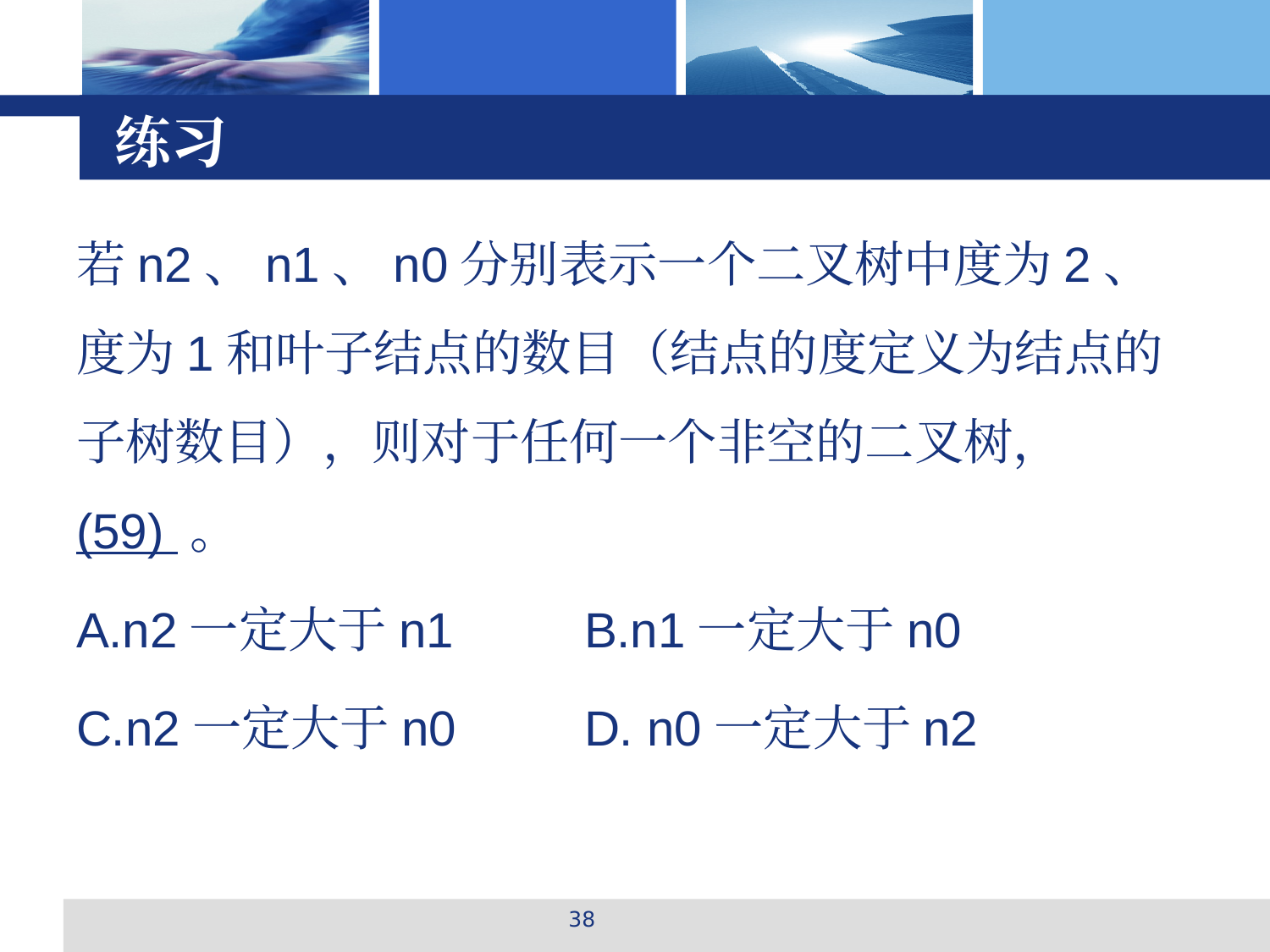

# 练习
若n2、n1、n0分别表示一个二叉树中度为2、度为1和叶子结点的数目（结点的度定义为结点的子树数目），则对于任何一个非空的二叉树， (59) 。
A.n2一定大于n1     	B.n1一定大于n0
C.n2一定大于n0    	D. n0一定大于n2

38